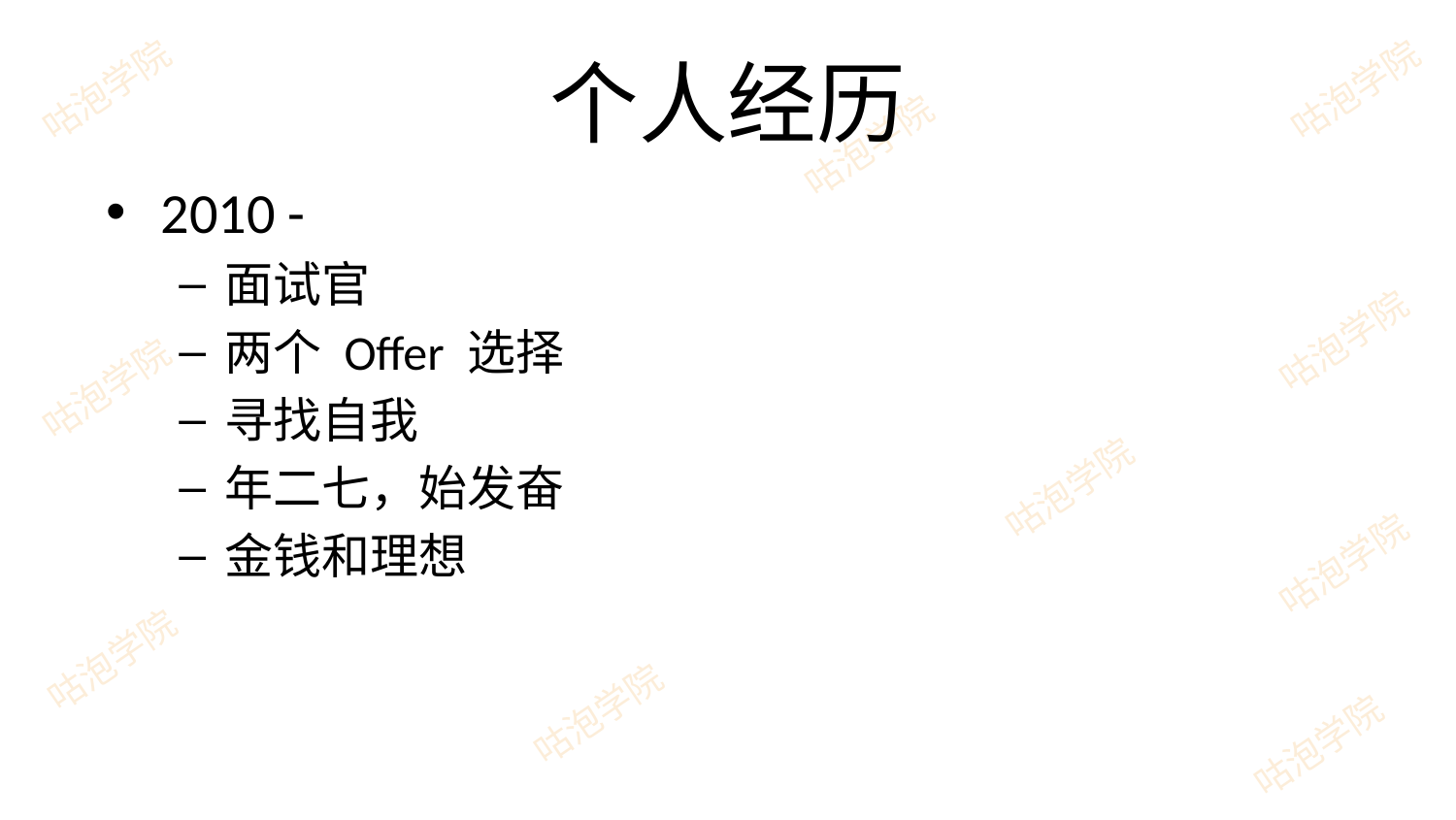

# 个人经历
2010 -
面试官
两个 Offer 选择
寻找自我
年二七，始发奋
金钱和理想